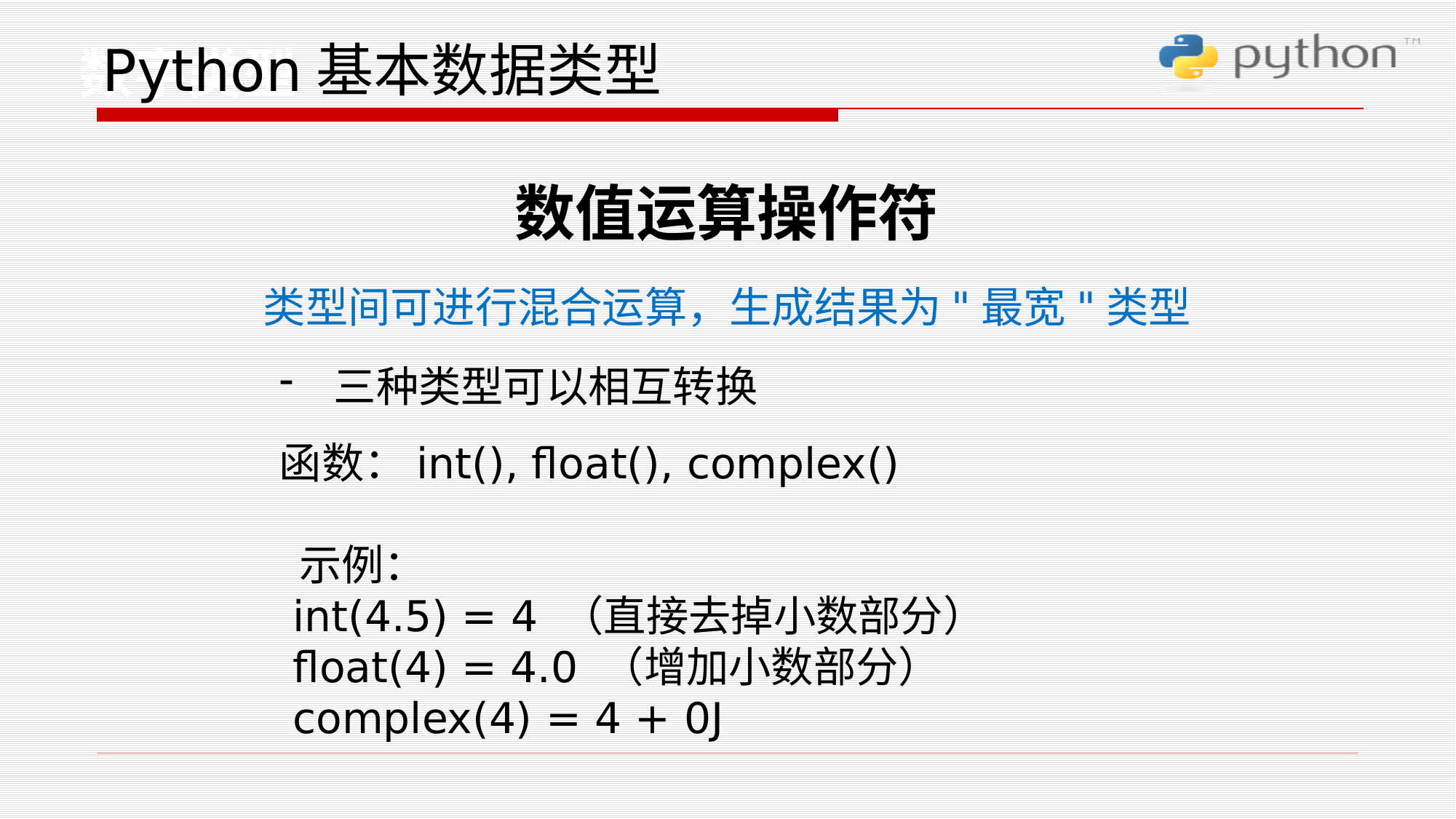

数字类型
# Python基本数据类型
数值运算操作符
类型间可进行混合运算，生成结果为"最宽"类型
三种类型可以相互转换
函数：int(), float(), complex()

 示例：
 int(4.5) = 4 （直接去掉小数部分）
 float(4) = 4.0 （增加小数部分）
 complex(4) = 4 + 0J